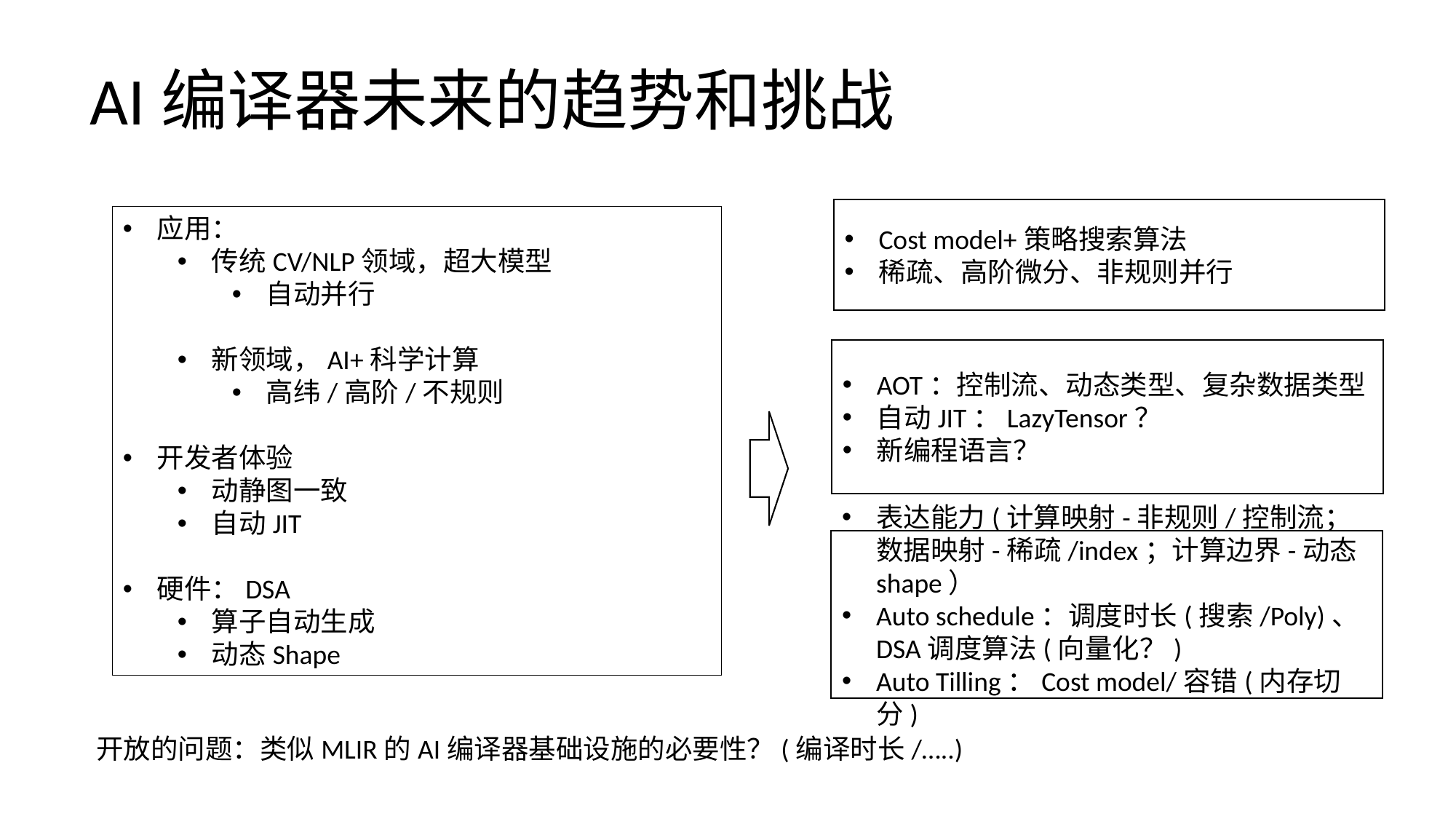

# AI编译器未来的趋势和挑战
Cost model+策略搜索算法
稀疏、高阶微分、非规则并行
AOT：控制流、动态类型、复杂数据类型
自动JIT：LazyTensor？
新编程语言？
表达能力(计算映射-非规则/控制流；数据映射-稀疏/index；计算边界-动态shape）
Auto schedule：调度时长(搜索/Poly)、DSA调度算法(向量化？)
Auto Tilling：Cost model/容错(内存切分)
应用：
传统CV/NLP领域，超大模型
自动并行

新领域，AI+科学计算
高纬/高阶/不规则

开发者体验
动静图一致
自动JIT

硬件：DSA
算子自动生成
动态Shape

开放的问题：类似MLIR的AI编译器基础设施的必要性？(编译时长/…..)